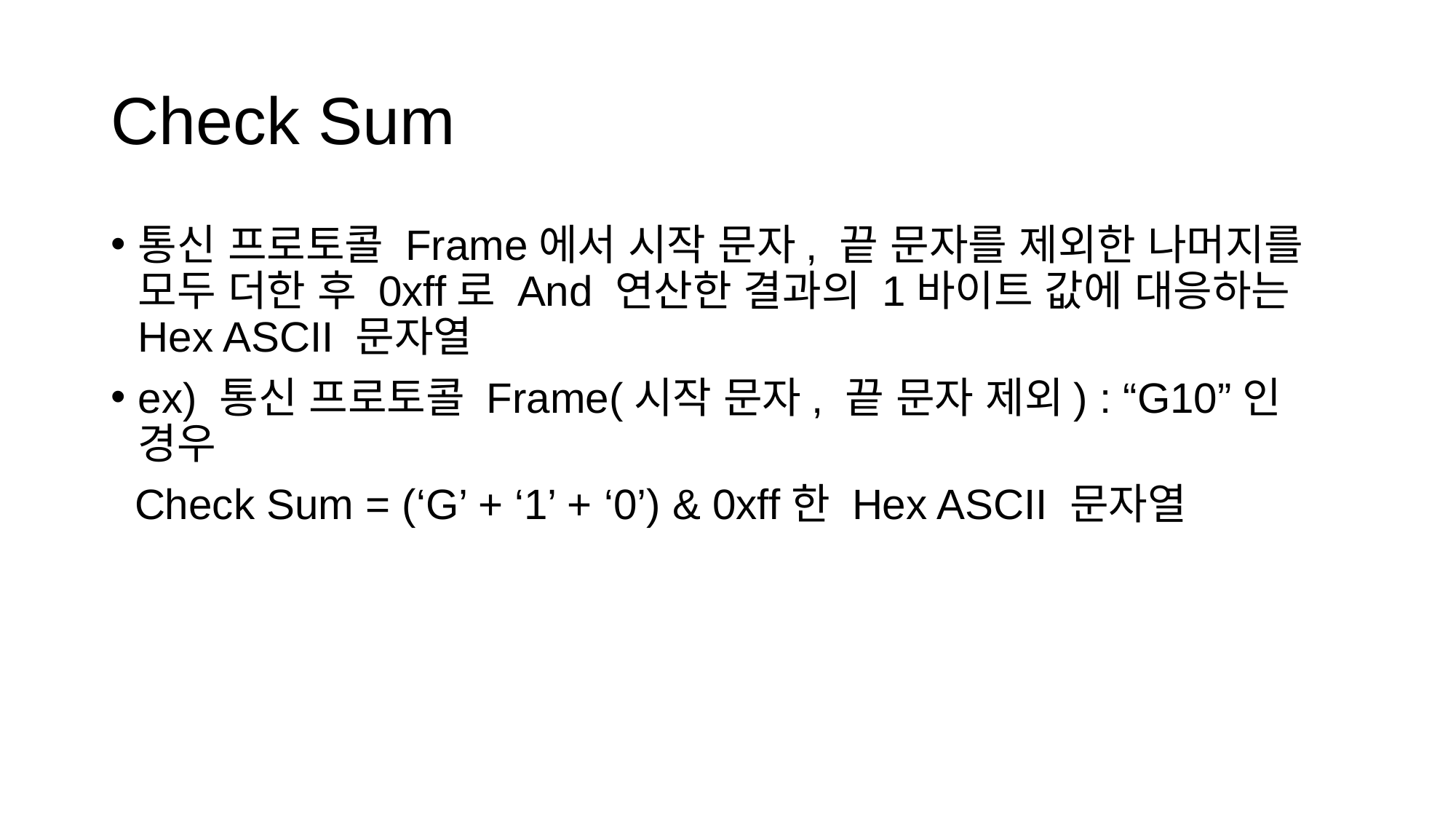

# Check Sum
통신 프로토콜 Frame에서 시작 문자, 끝 문자를 제외한 나머지를 모두 더한 후 0xff로 And 연산한 결과의 1바이트 값에 대응하는 Hex ASCII 문자열
ex) 통신 프로토콜 Frame(시작 문자, 끝 문자 제외) : “G10”인 경우
  Check Sum = (‘G’ + ‘1’ + ‘0’) & 0xff한 Hex ASCII 문자열